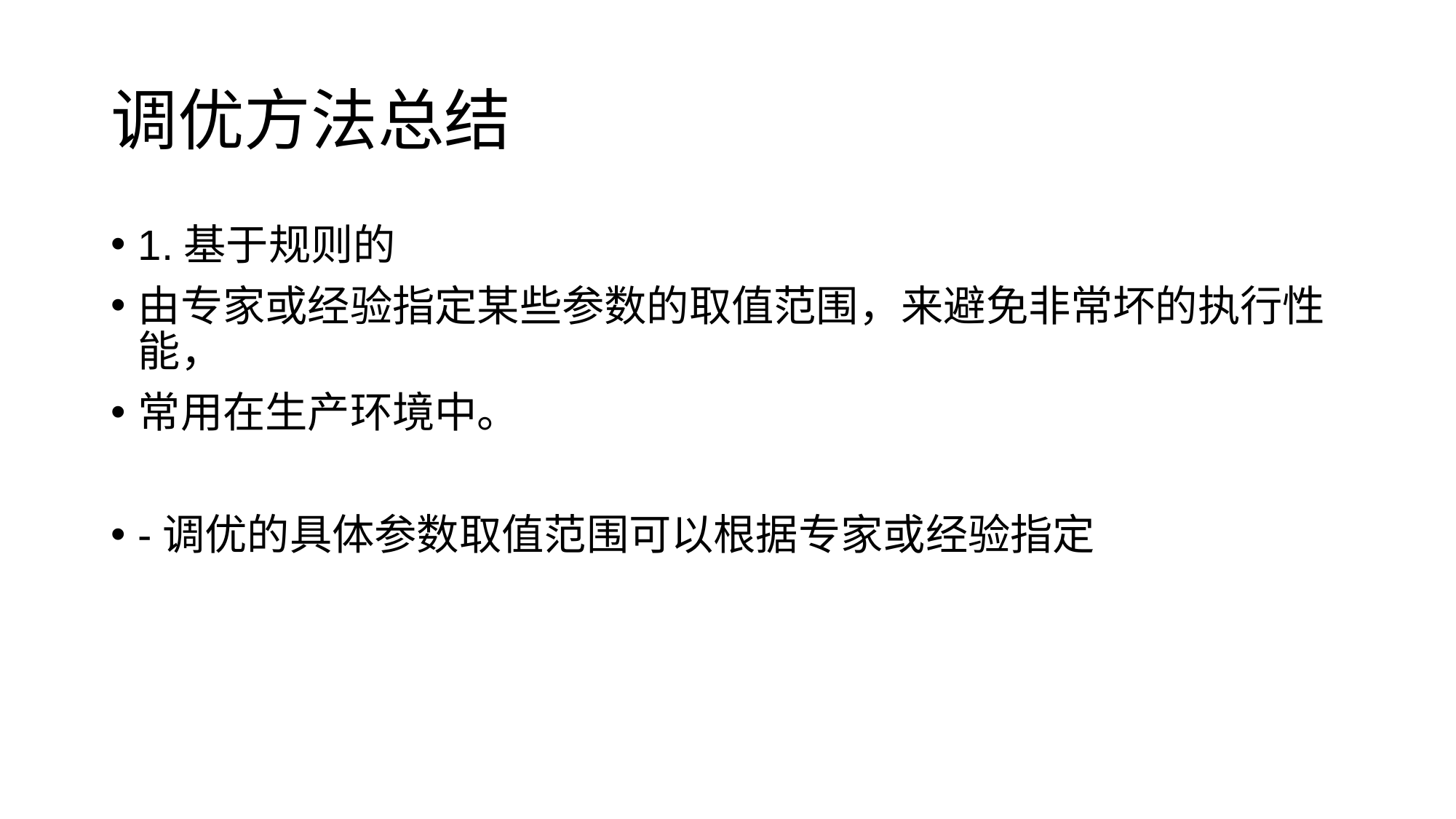

# 调优方法总结
1.基于规则的
由专家或经验指定某些参数的取值范围，来避免非常坏的执行性能，
常用在生产环境中。

-调优的具体参数取值范围可以根据专家或经验指定